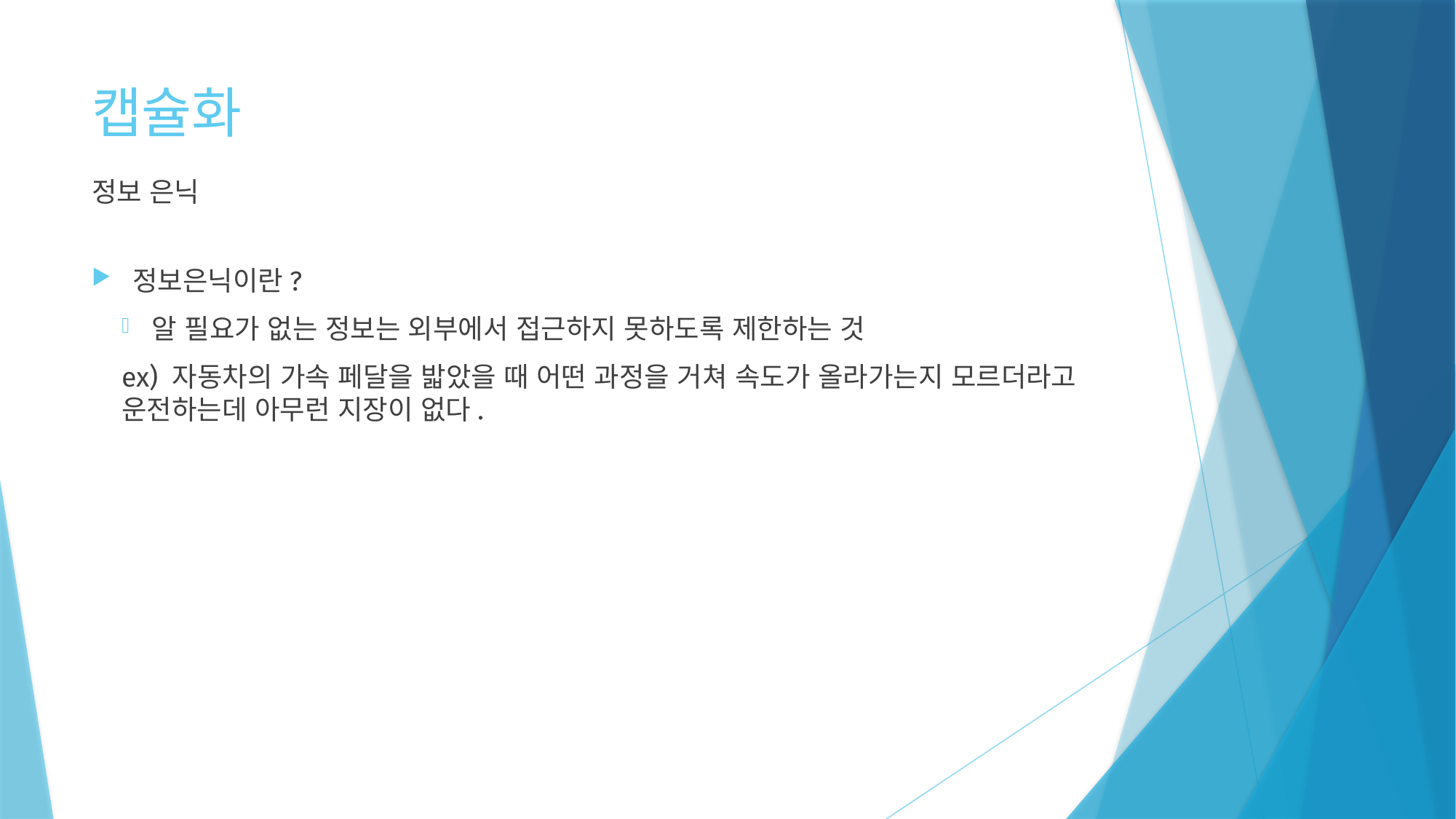

# 캡슐화
정보 은닉
정보은닉이란?
알 필요가 없는 정보는 외부에서 접근하지 못하도록 제한하는 것
ex) 자동차의 가속 페달을 밟았을 때 어떤 과정을 거쳐 속도가 올라가는지 모르더라고 운전하는데 아무런 지장이 없다.